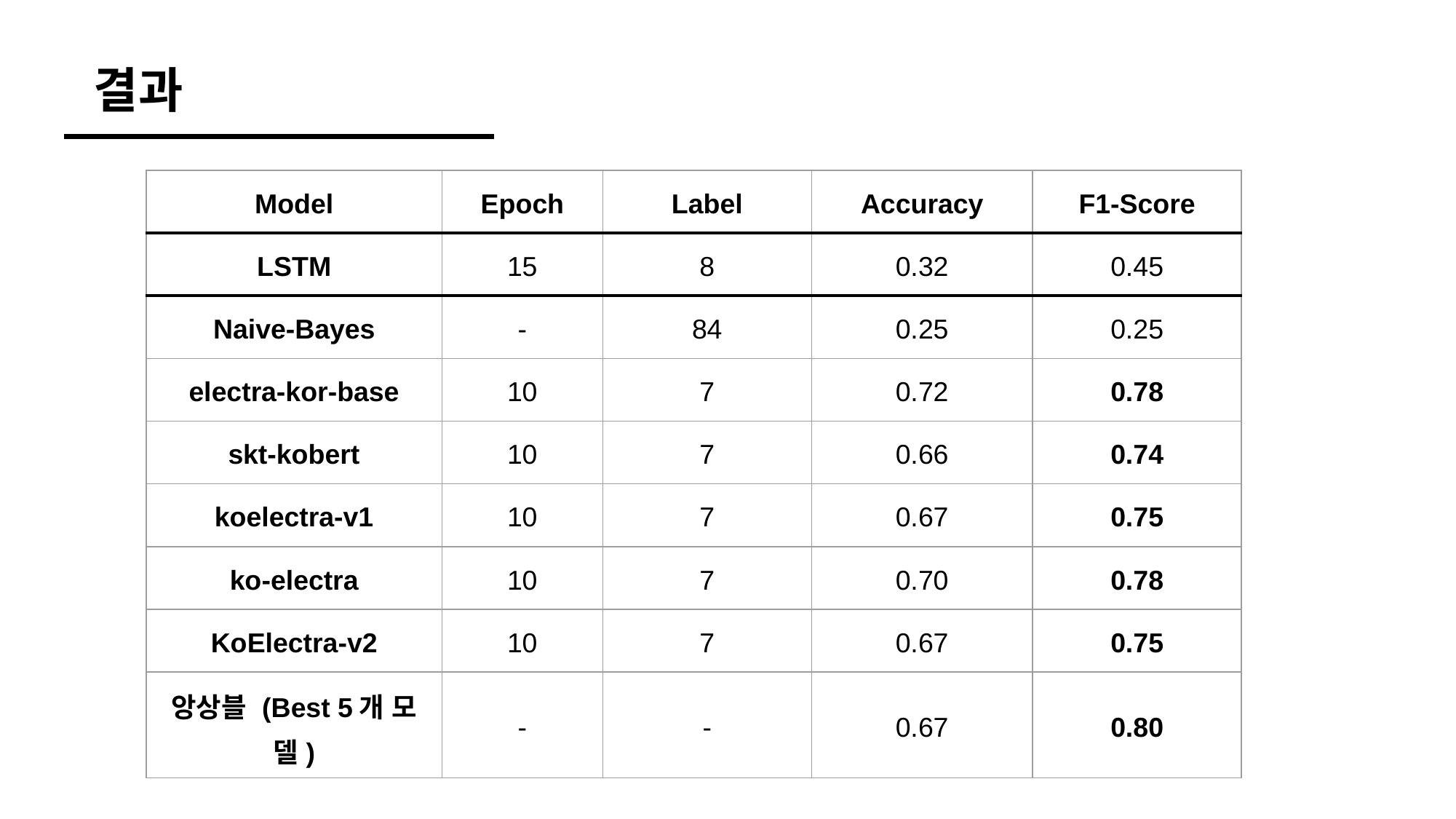

결과
| Model | Epoch | Label | Accuracy | F1-Score |
| --- | --- | --- | --- | --- |
| LSTM | 15 | 8 | 0.32 | 0.45 |
| Naive-Bayes | - | 84 | 0.25 | 0.25 |
| electra-kor-base | 10 | 7 | 0.72 | 0.78 |
| skt-kobert | 10 | 7 | 0.66 | 0.74 |
| koelectra-v1 | 10 | 7 | 0.67 | 0.75 |
| ko-electra | 10 | 7 | 0.70 | 0.78 |
| KoElectra-v2 | 10 | 7 | 0.67 | 0.75 |
| 앙상블 (Best 5개 모델) | - | - | 0.67 | 0.80 |